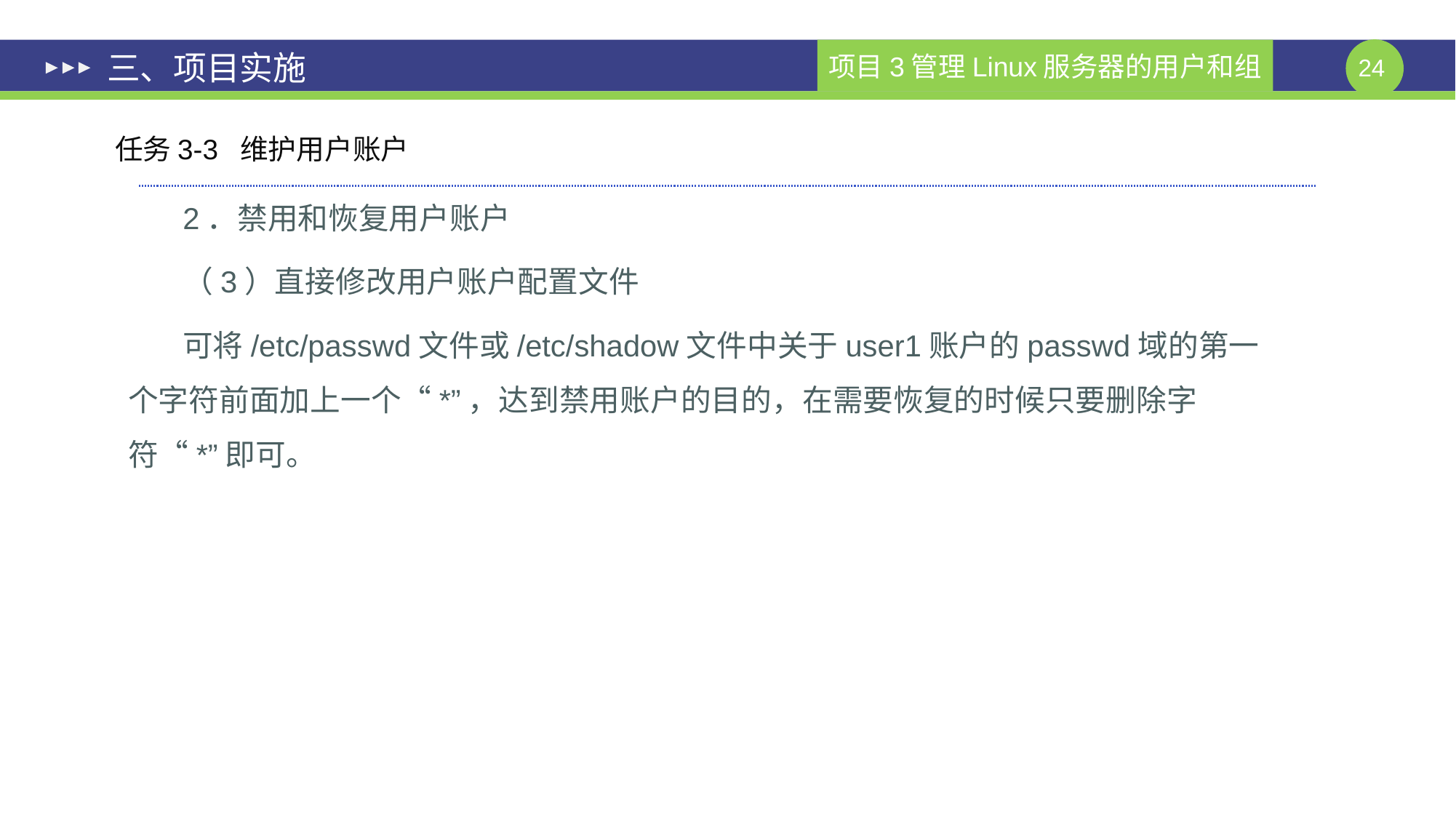

# 三、项目实施
任务3-3  维护用户账户
2．禁用和恢复用户账户
（3）直接修改用户账户配置文件
可将/etc/passwd文件或/etc/shadow文件中关于user1账户的passwd域的第一个字符前面加上一个“*”，达到禁用账户的目的，在需要恢复的时候只要删除字符“*”即可。